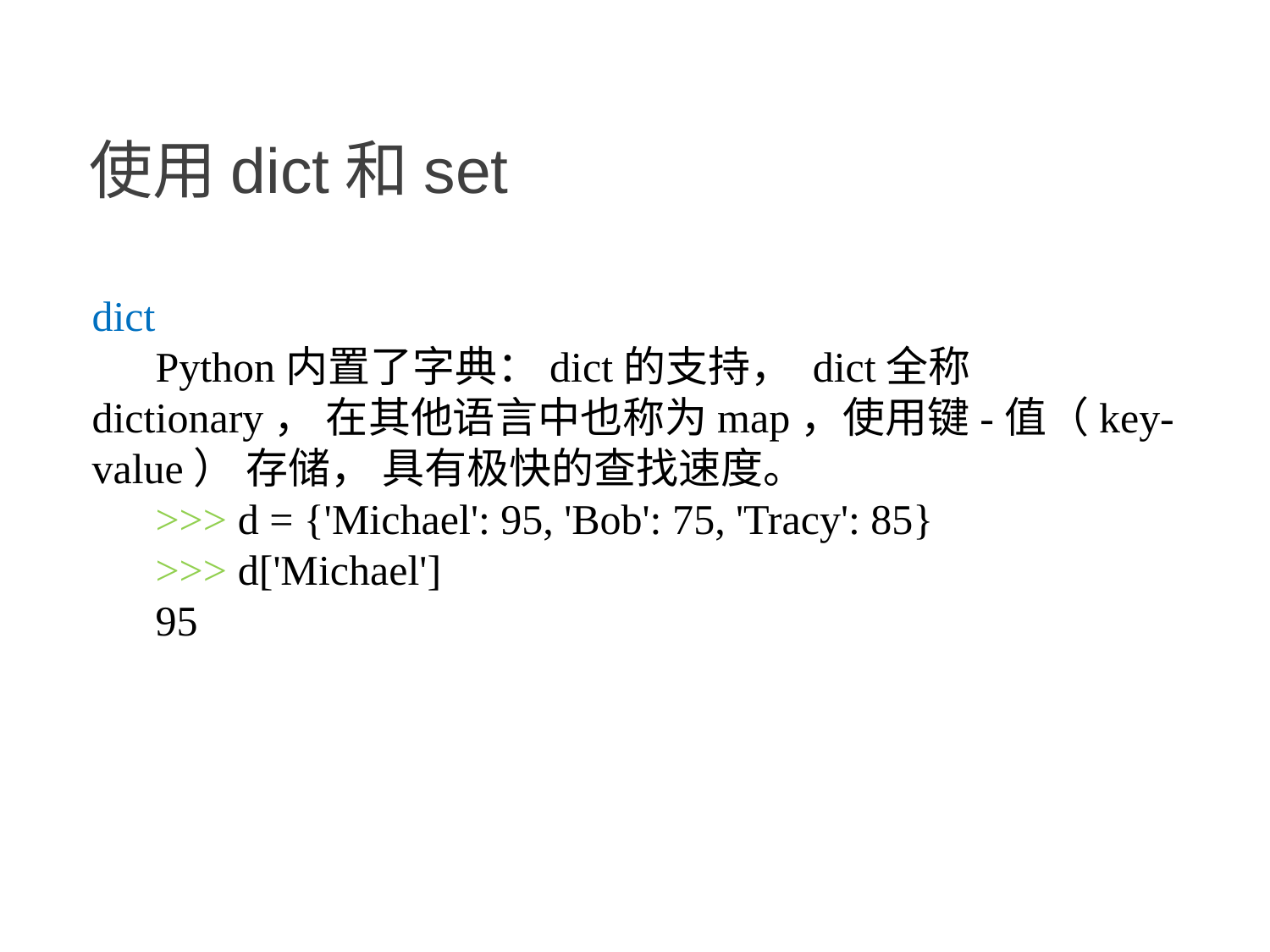

使用dict和set
dict
Python内置了字典：dict的支持， dict全称dictionary， 在其他语言中也称为map，使用键-值（key-value） 存储， 具有极快的查找速度。
>>> d = {'Michael': 95, 'Bob': 75, 'Tracy': 85}
>>> d['Michael']
95